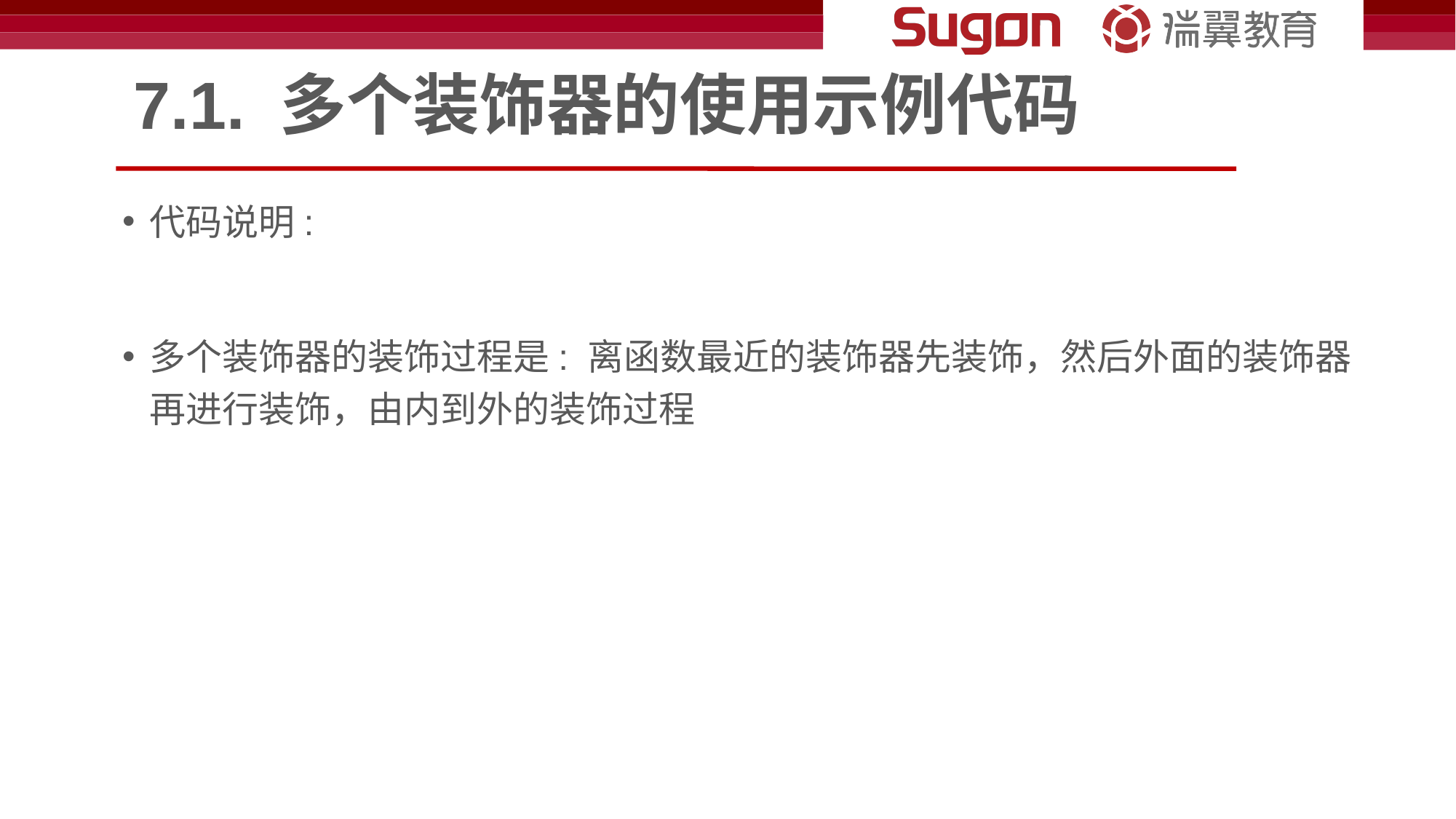

# 7.1. 多个装饰器的使用示例代码
代码说明:

多个装饰器的装饰过程是: 离函数最近的装饰器先装饰，然后外面的装饰器再进行装饰，由内到外的装饰过程